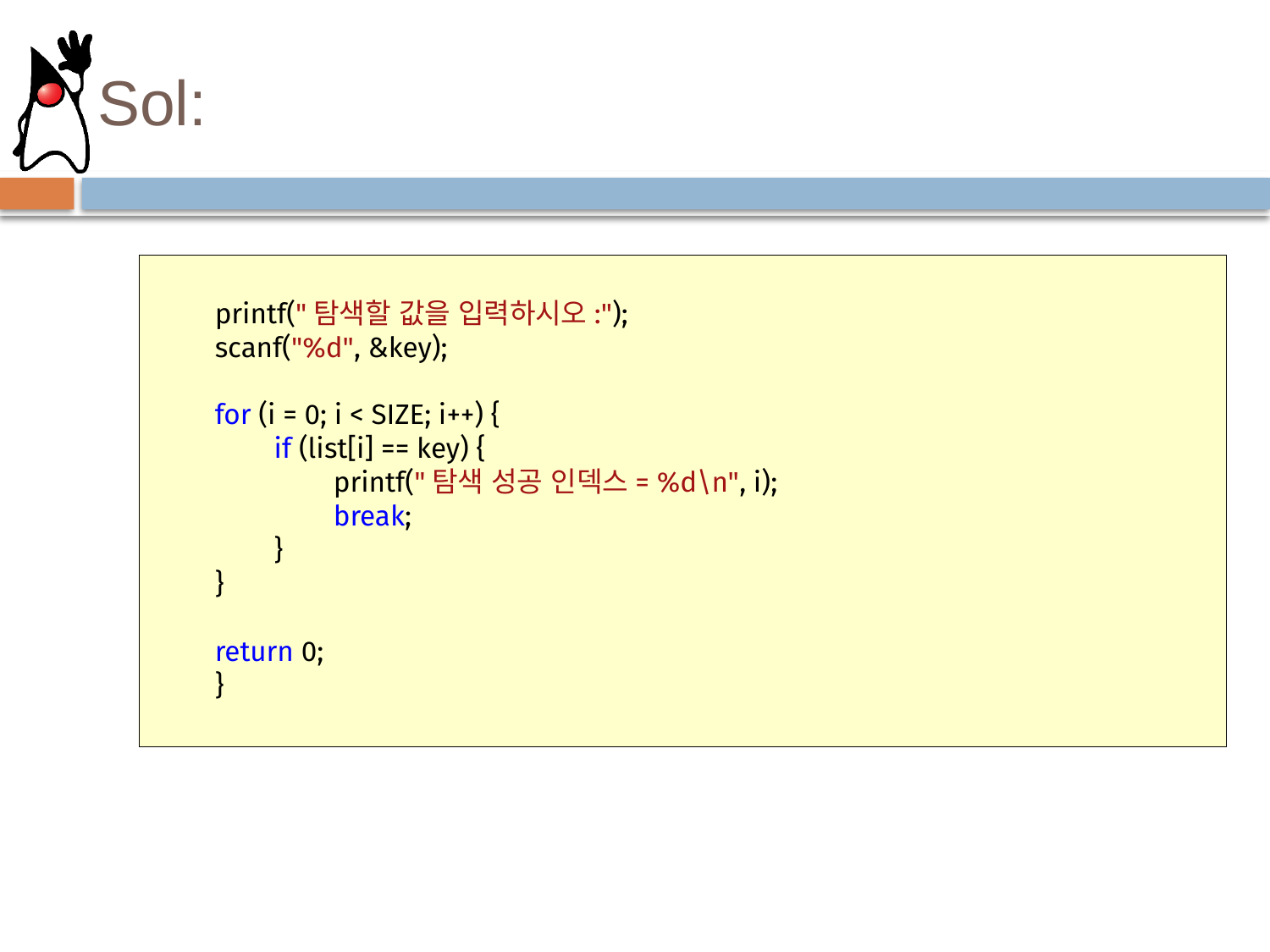

# Sol:

printf("탐색할 값을 입력하시오:");
scanf("%d", &key);

for (i = 0; i < SIZE; i++) {
        if (list[i] == key) {
                printf("탐색 성공 인덱스= %d\n", i);
                break;
        }
}

return 0;
}